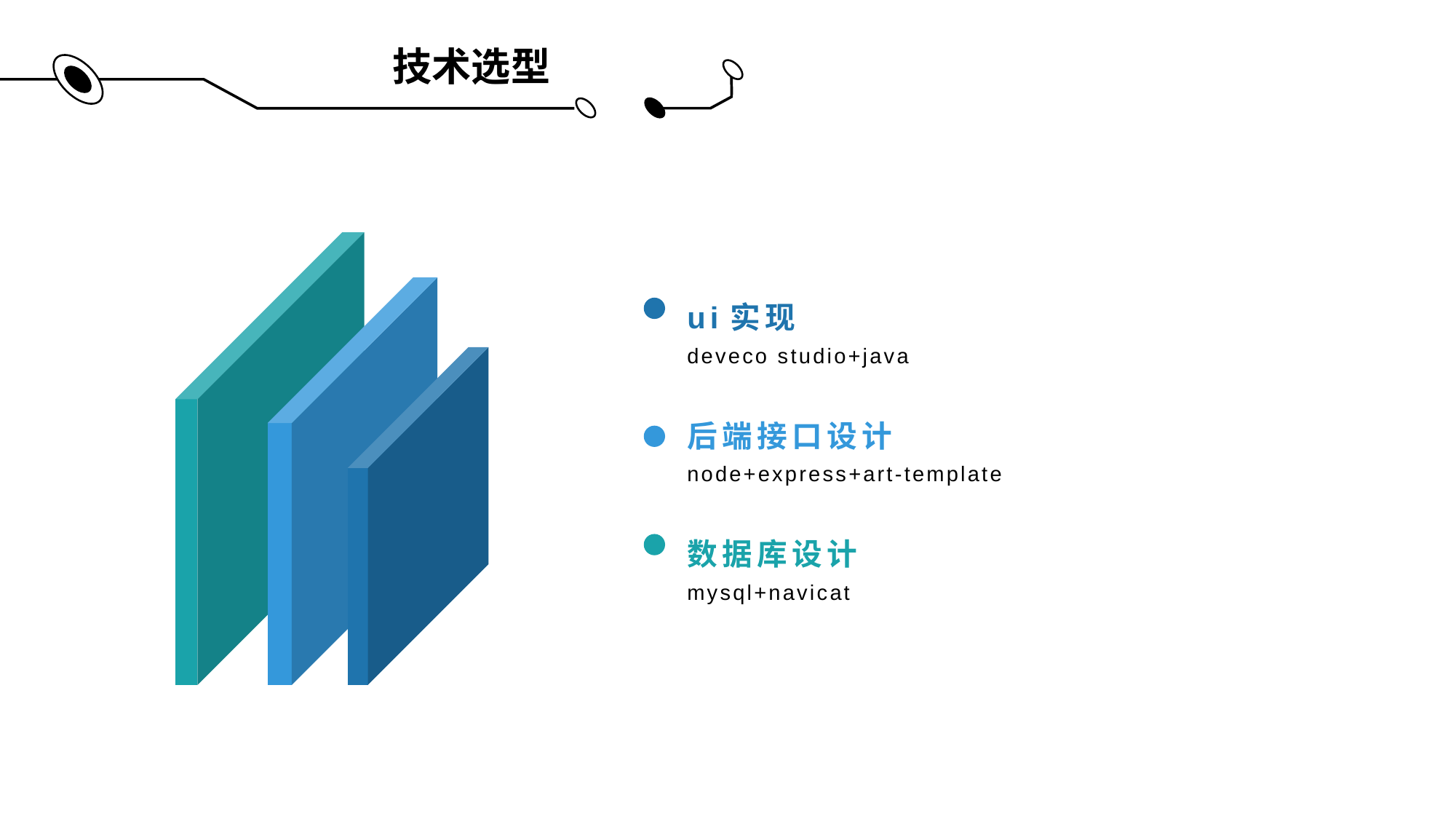

技术选型

ui实现

deveco studio+java

后端接口设计

node+express+art-template
数据库设计

mysql+navicat